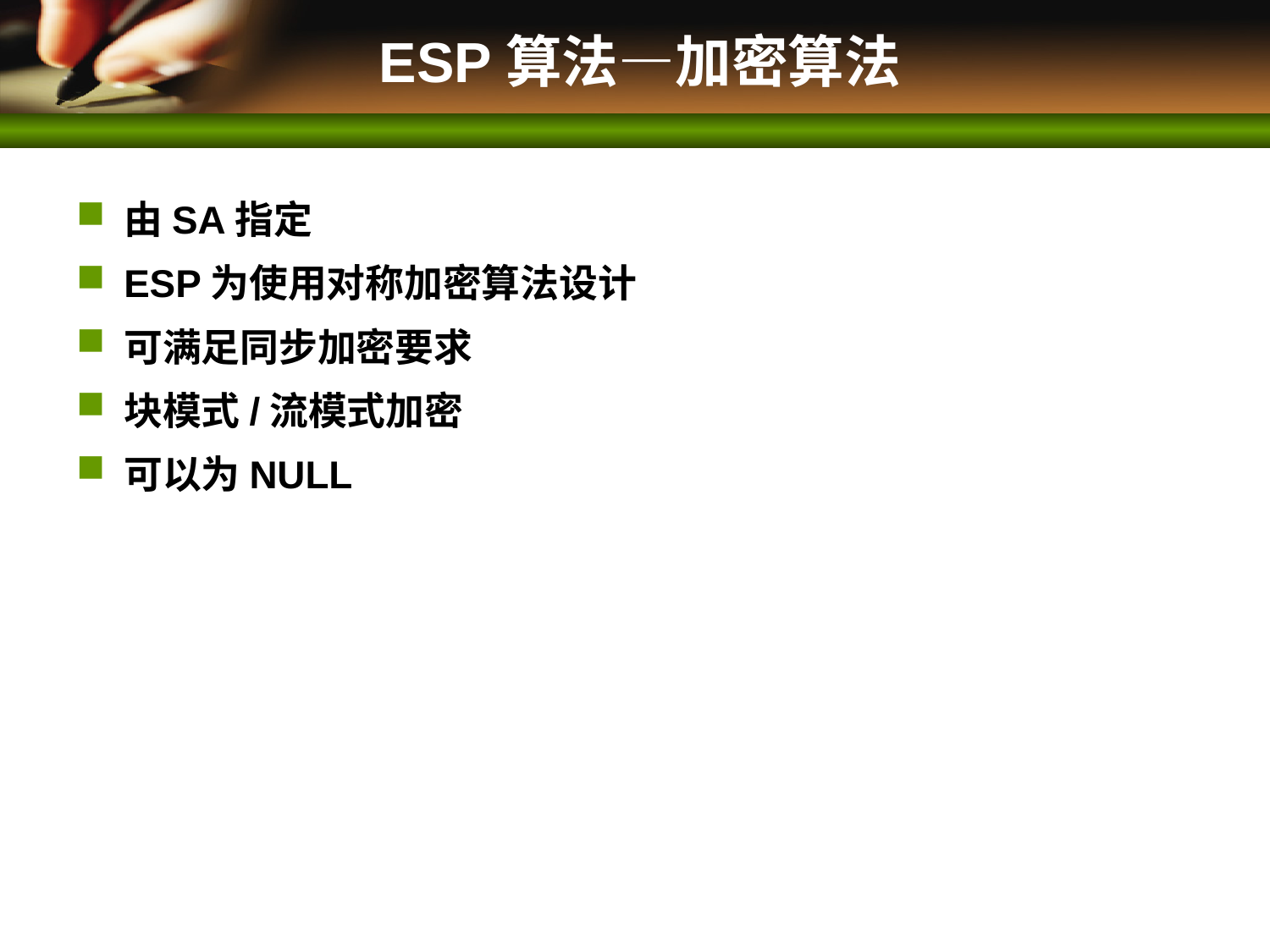

# ESP算法—加密算法
由SA指定
ESP为使用对称加密算法设计
可满足同步加密要求
块模式/流模式加密
可以为NULL